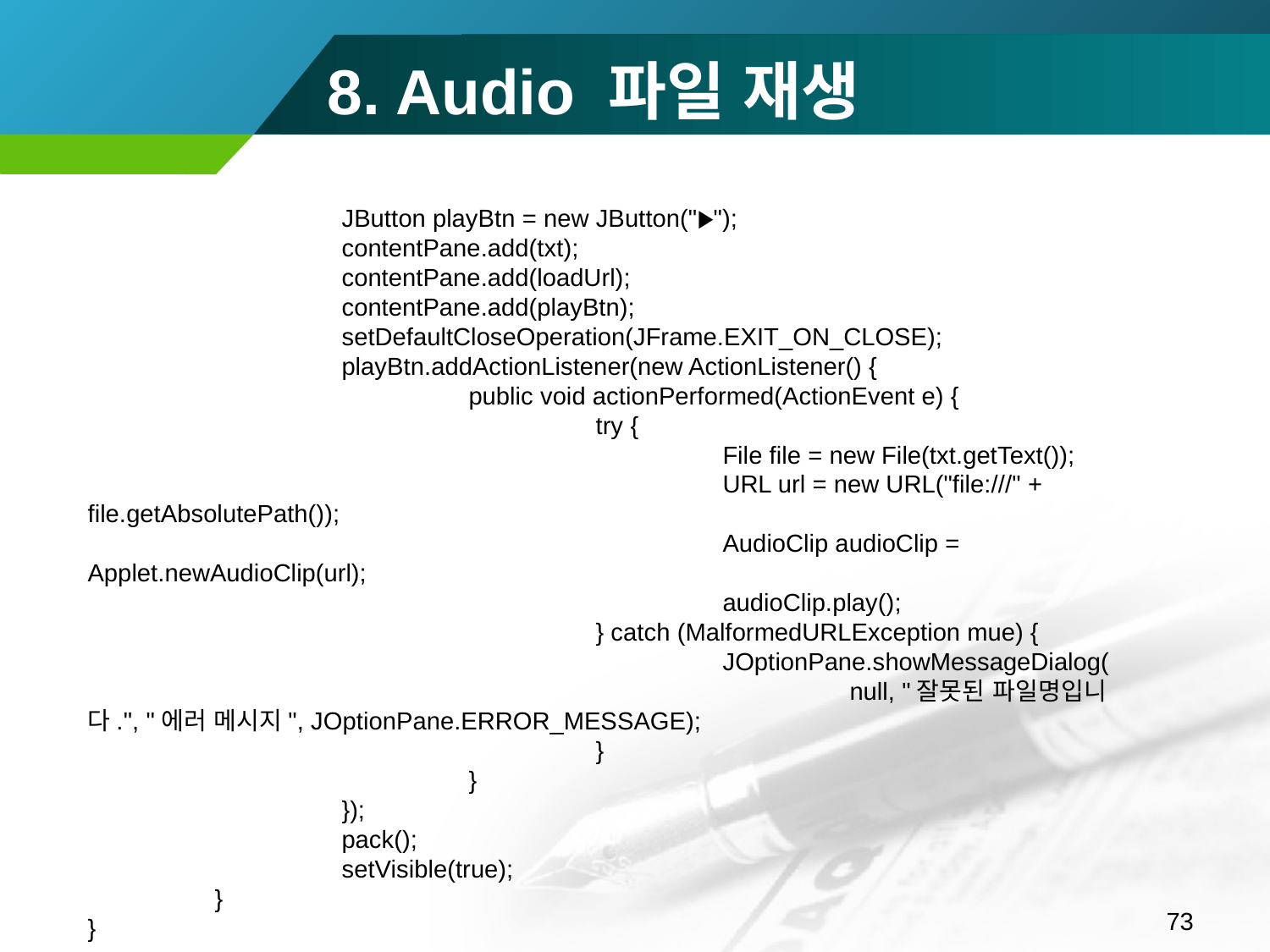

8. Audio 파일 재생
		JButton playBtn = new JButton("▶");
		contentPane.add(txt);
		contentPane.add(loadUrl);
		contentPane.add(playBtn);
		setDefaultCloseOperation(JFrame.EXIT_ON_CLOSE);
		playBtn.addActionListener(new ActionListener() {
			public void actionPerformed(ActionEvent e) {
				try {
					File file = new File(txt.getText());
					URL url = new URL("file:///" + file.getAbsolutePath());
					AudioClip audioClip = Applet.newAudioClip(url);
					audioClip.play();
				} catch (MalformedURLException mue) {
					JOptionPane.showMessageDialog(
						null, "잘못된 파일명입니다.", "에러 메시지", JOptionPane.ERROR_MESSAGE);
				}
			}
		});
		pack();
		setVisible(true);
	}
}
73